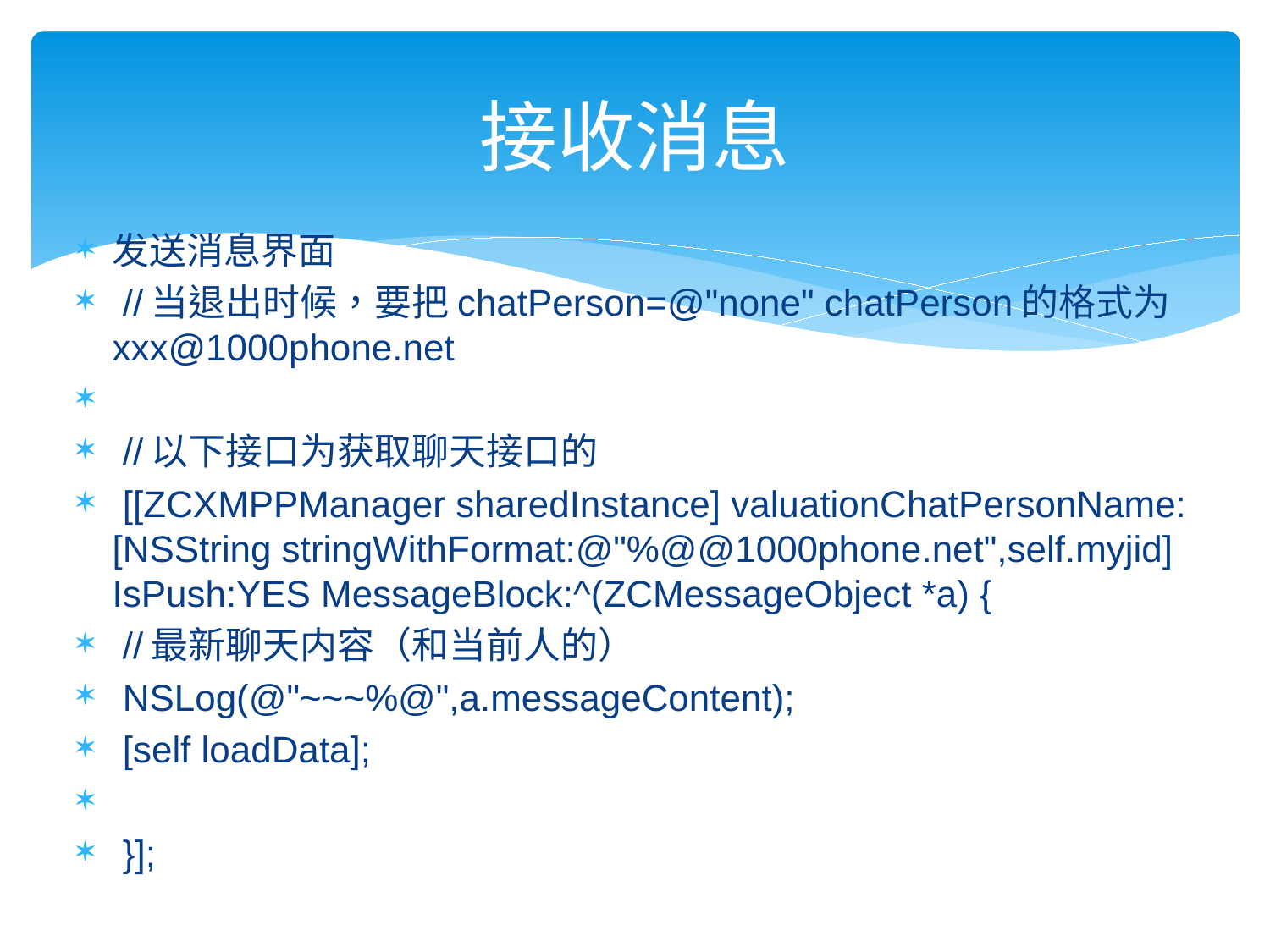

# 接收消息
发送消息界面
 //当退出时候，要把chatPerson=@"none" chatPerson的格式为xxx@1000phone.net

 //以下接口为获取聊天接口的
 [[ZCXMPPManager sharedInstance] valuationChatPersonName:[NSString stringWithFormat:@"%@@1000phone.net",self.myjid] IsPush:YES MessageBlock:^(ZCMessageObject *a) {
 //最新聊天内容（和当前人的）
 NSLog(@"~~~%@",a.messageContent);
 [self loadData];

 }];